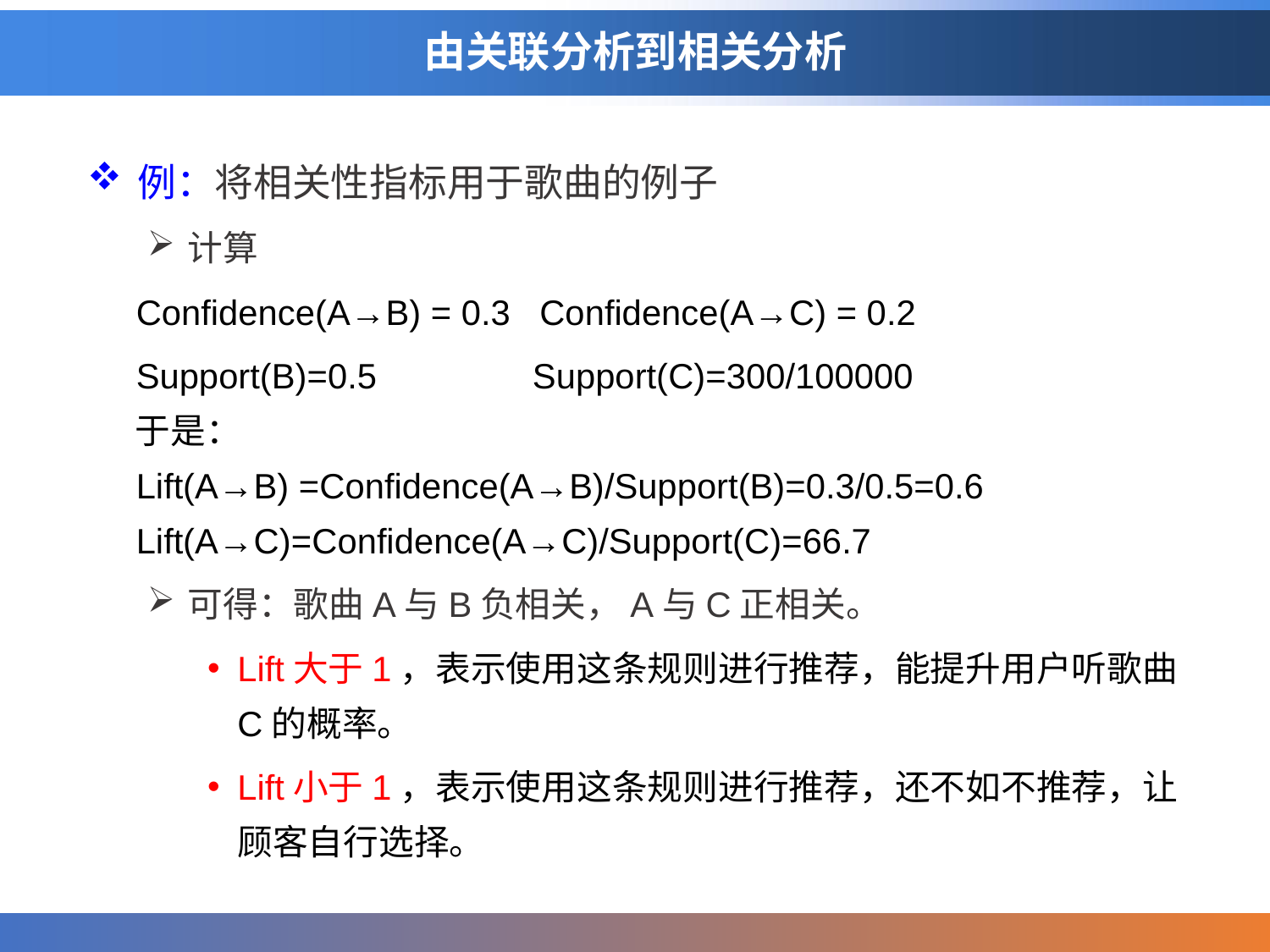

# 由关联分析到相关分析
例：将相关性指标用于歌曲的例子
计算
     Confidence(A→B) = 0.3   Confidence(A→C) = 0.2
     Support(B)=0.5                Support(C)=300/100000
     于是：
     Lift(A→B) =Confidence(A→B)/Support(B)=0.3/0.5=0.6
     Lift(A→C)=Confidence(A→C)/Support(C)=66.7
可得：歌曲A与B负相关，A与C正相关。
Lift大于1，表示使用这条规则进行推荐，能提升用户听歌曲C的概率。
Lift小于1，表示使用这条规则进行推荐，还不如不推荐，让顾客自行选择。